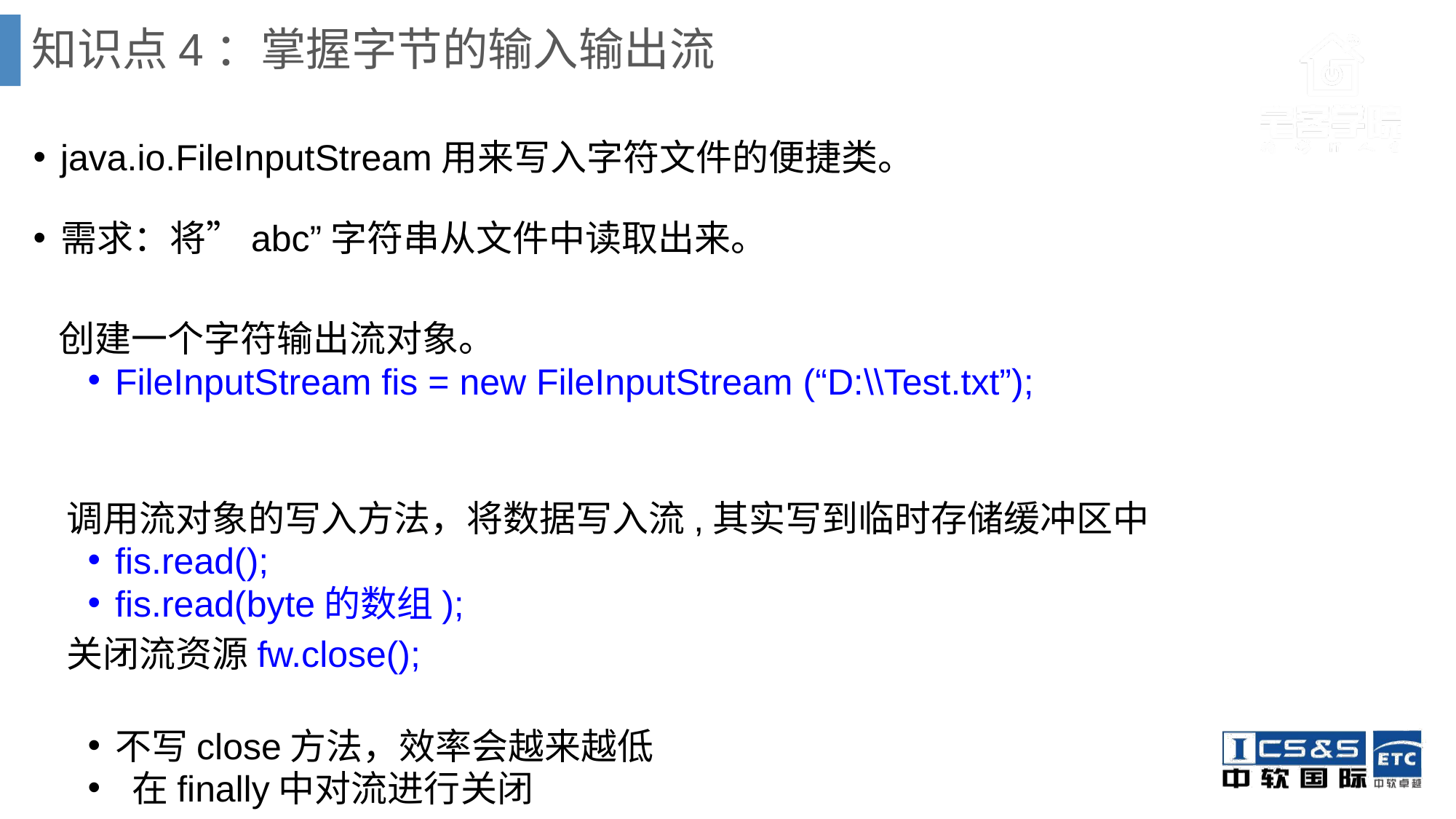

# 知识点4：掌握字节的输入输出流
java.io.FileInputStream用来写入字符文件的便捷类。
需求：将”abc”字符串从文件中读取出来。

  创建一个字符输出流对象。
FileInputStream fis = new FileInputStream (“D:\\Test.txt”);

   调用流对象的写入方法，将数据写入流,其实写到临时存储缓冲区中
fis.read();
fis.read(byte的数组);
   关闭流资源fw.close();

不写close方法，效率会越来越低
 在finally中对流进行关闭